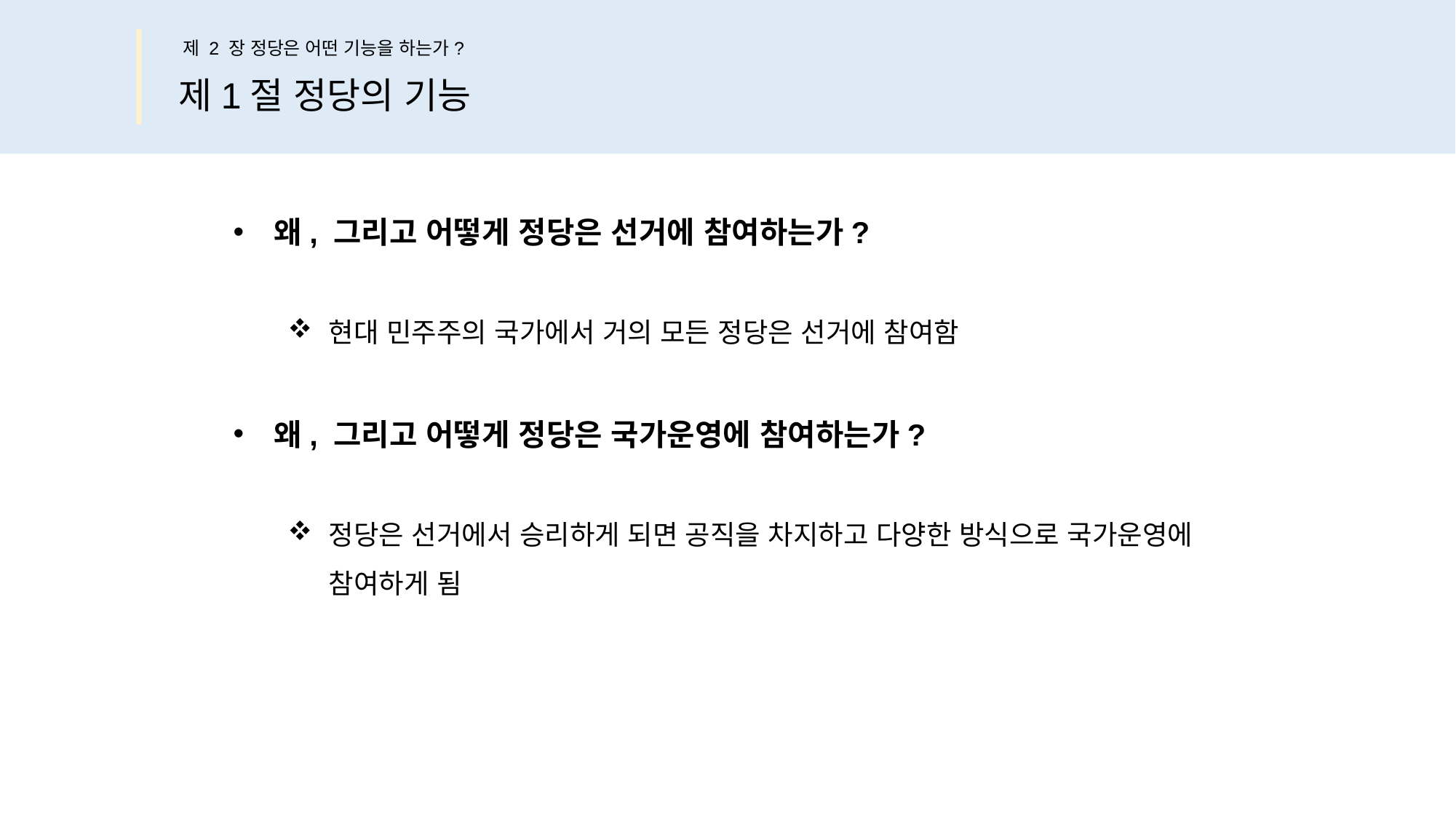

제 2 장 정당은 어떤 기능을 하는가?
제1절 정당의 기능
왜, 그리고 어떻게 정당은 선거에 참여하는가?

현대 민주주의 국가에서 거의 모든 정당은 선거에 참여함

왜, 그리고 어떻게 정당은 국가운영에 참여하는가?

정당은 선거에서 승리하게 되면 공직을 차지하고 다양한 방식으로 국가운영에
참여하게 됨